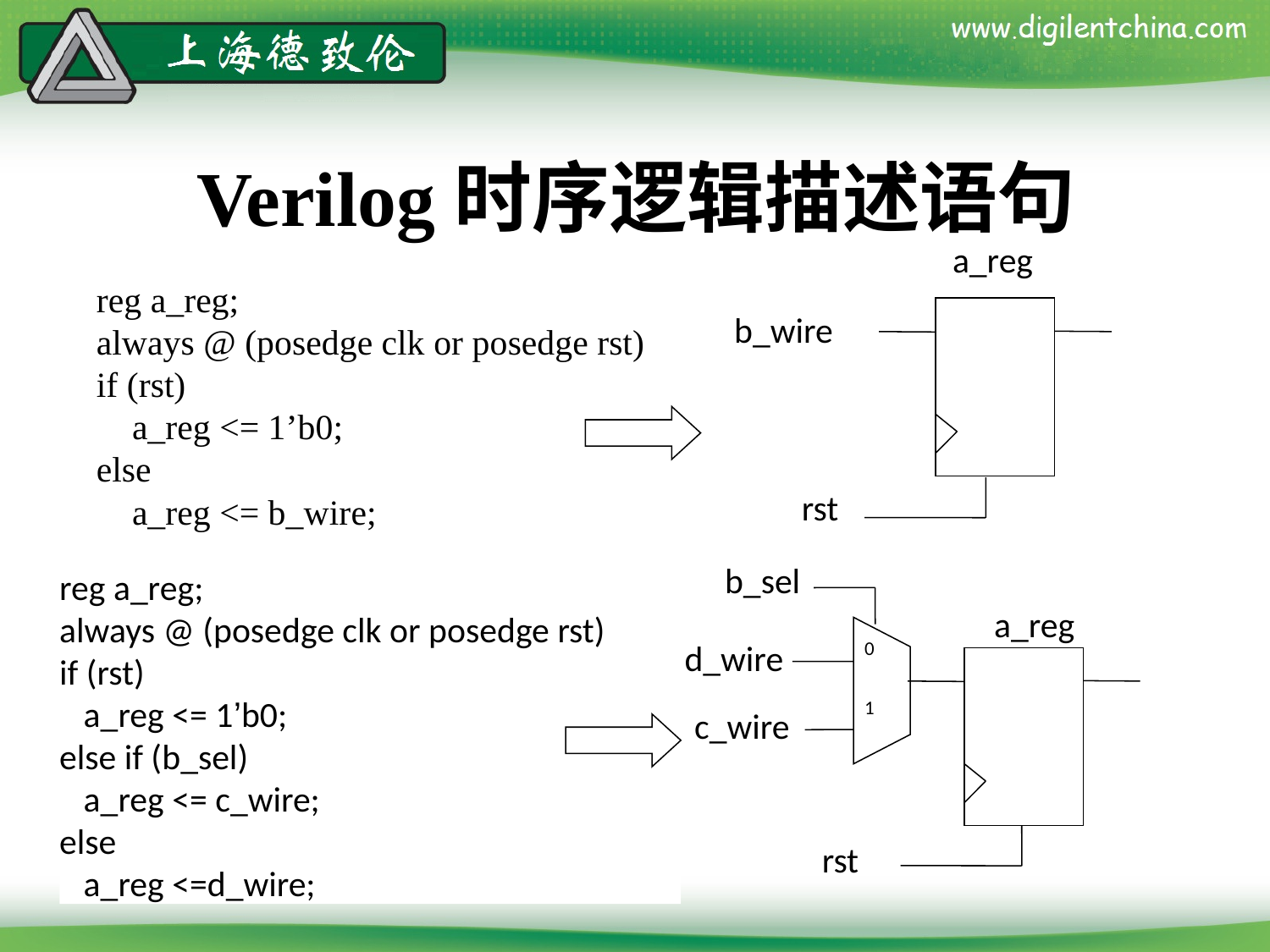

# Verilog时序逻辑描述语句
a_reg

reg a_reg;
always @ (posedge clk or posedge rst)
if (rst)
    a_reg <= 1’b0;
else
    a_reg <= b_wire;

b_wire

rst

b_sel
reg a_reg;
always @ (posedge clk or posedge rst)
if (rst)
   a_reg <= 1’b0;
else if (b_sel)
   a_reg <= c_wire;
else
   a_reg <=d_wire;

a_reg
d_wire
0

1
c_wire

rst